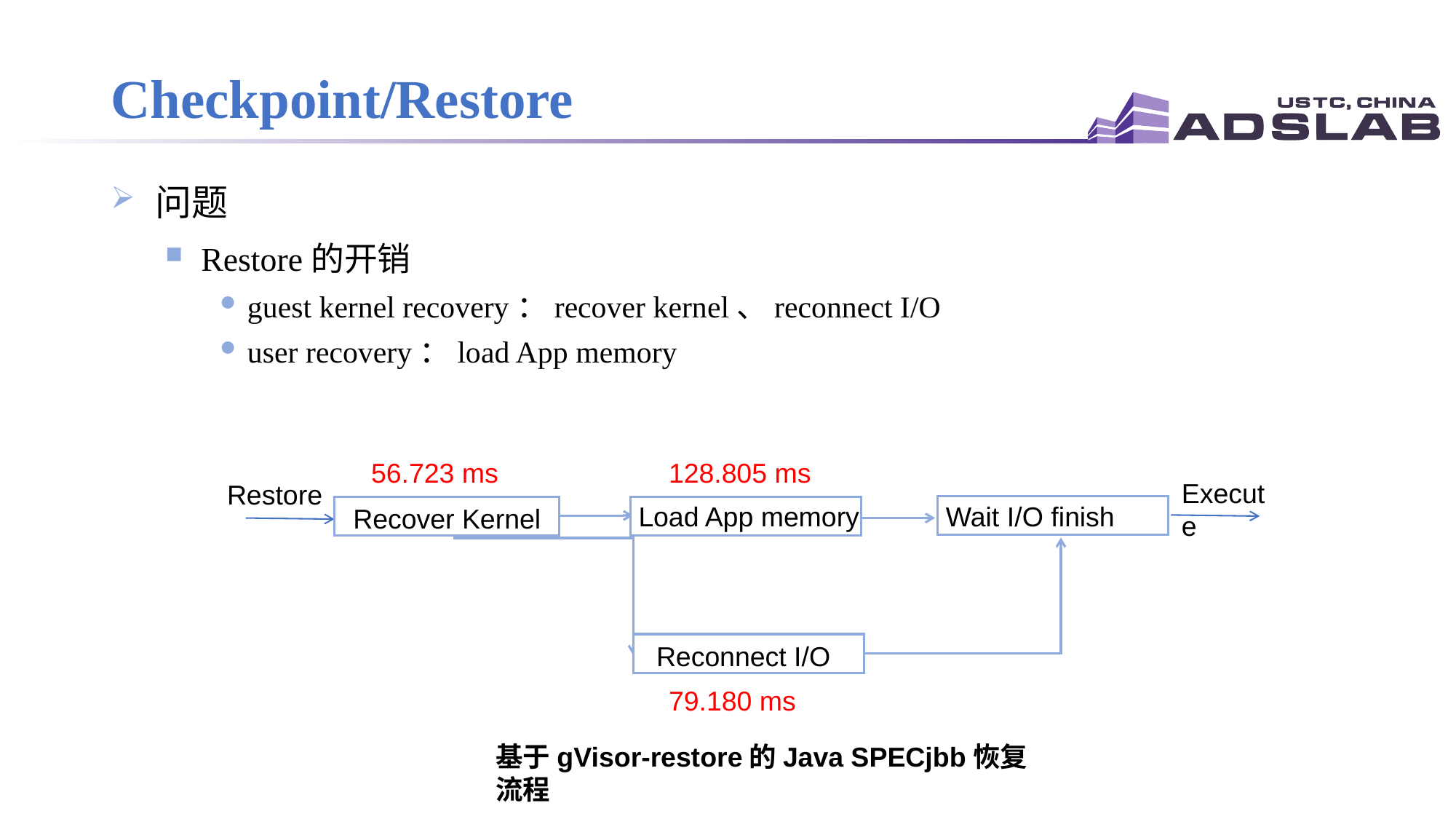

# Checkpoint/Restore
 问题
 Restore的开销
guest kernel recovery：recover kernel、reconnect I/O
user recovery：load App memory

56.723 ms
128.805 ms
Execute
Restore
 Load App memory
Wait I/O finish

Recover Kernel

  Reconnect I/O

79.180 ms
基于gVisor-restore的Java SPECjbb恢复流程